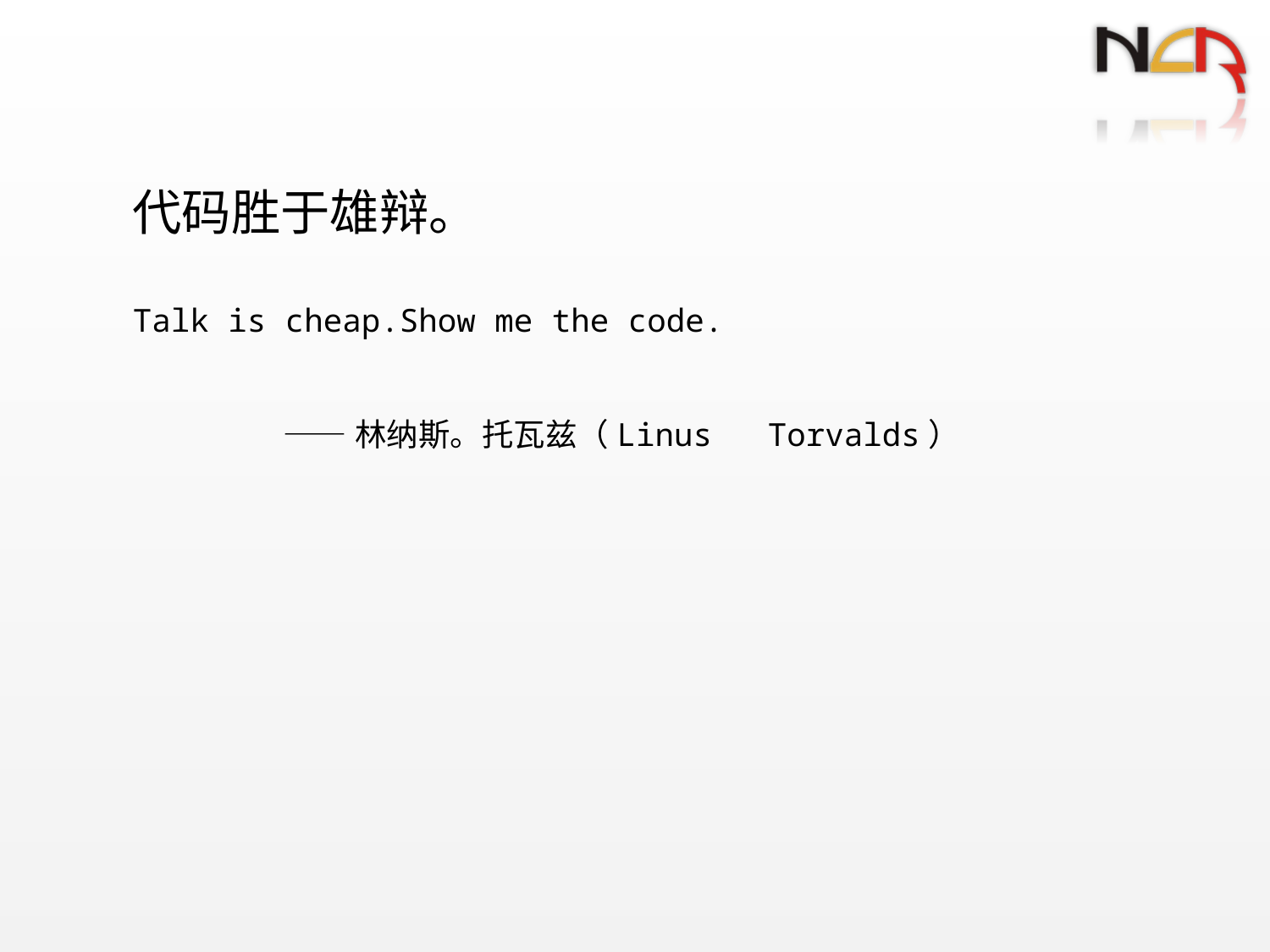

代码胜于雄辩。

Talk is cheap.Show me the code.

                     ——林纳斯。托瓦兹（Linus 	Torvalds）